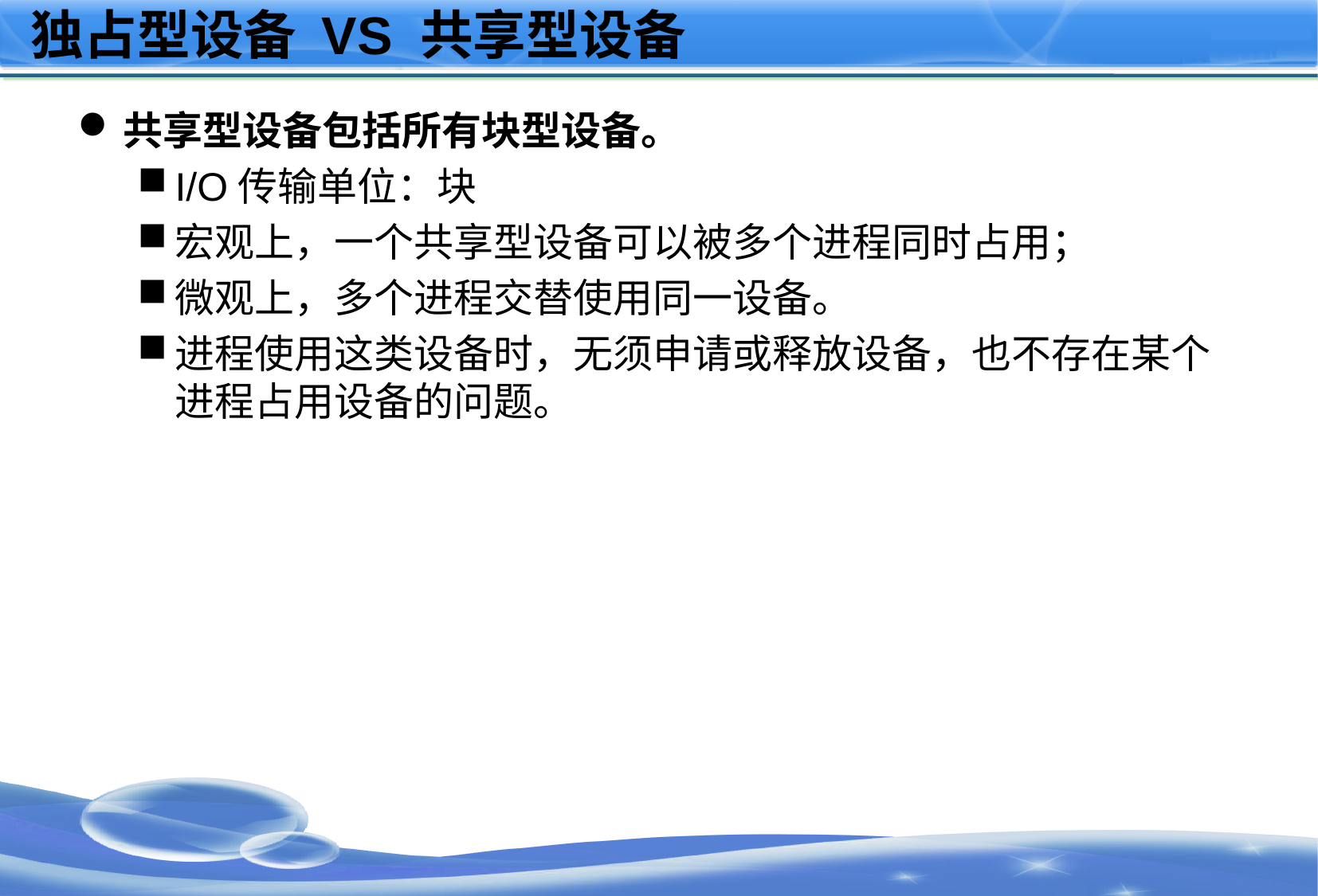

# 独占型设备 VS 共享型设备
共享型设备包括所有块型设备。
I/O传输单位：块
宏观上，一个共享型设备可以被多个进程同时占用；
微观上，多个进程交替使用同一设备。
进程使用这类设备时，无须申请或释放设备，也不存在某个进程占用设备的问题。